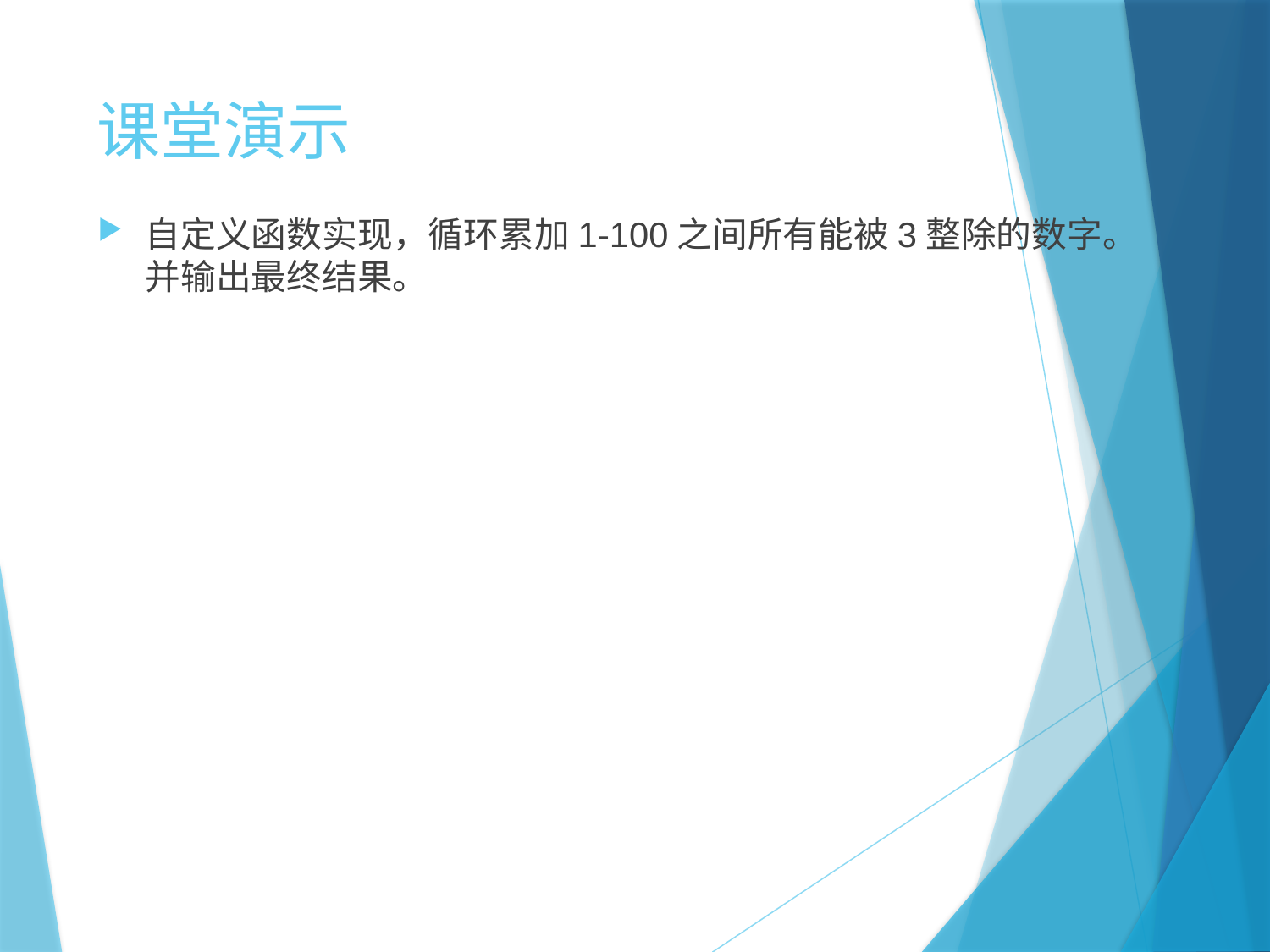

# 课堂演示
自定义函数实现，循环累加1-100之间所有能被3整除的数字。并输出最终结果。